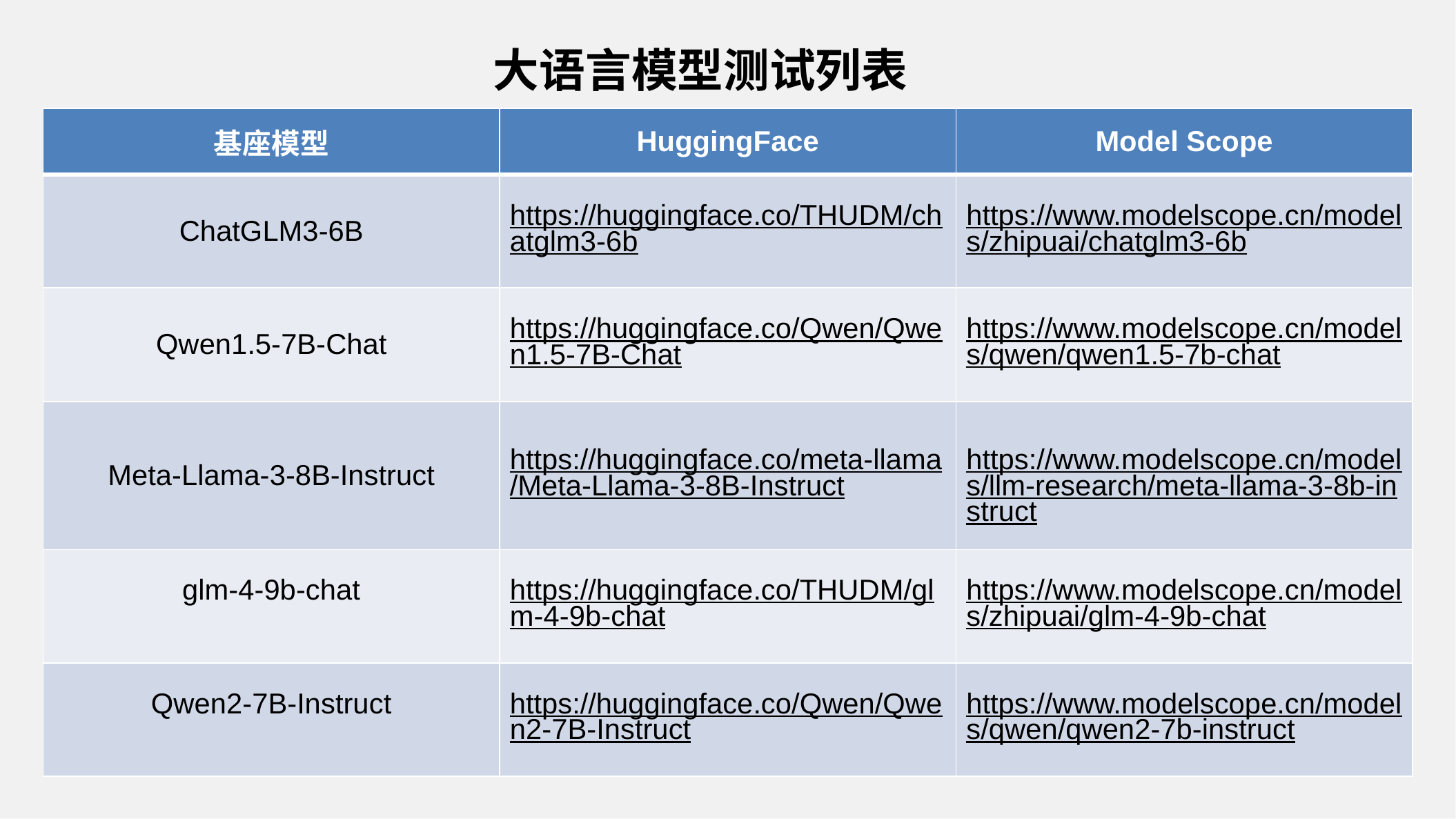

大语言模型测试列表
| 基座模型 | HuggingFace | Model Scope |
| --- | --- | --- |
| ChatGLM3-6B | https://huggingface.co/THUDM/chatglm3-6b | https://www.modelscope.cn/models/zhipuai/chatglm3-6b |
| Qwen1.5-7B-Chat | https://huggingface.co/Qwen/Qwen1.5-7B-Chat | https://www.modelscope.cn/models/qwen/qwen1.5-7b-chat |
| Meta-Llama-3-8B-Instruct | https://huggingface.co/meta-llama/Meta-Llama-3-8B-Instruct | https://www.modelscope.cn/models/llm-research/meta-llama-3-8b-instruct |
| glm-4-9b-chat | https://huggingface.co/THUDM/glm-4-9b-chat | https://www.modelscope.cn/models/zhipuai/glm-4-9b-chat |
| Qwen2-7B-Instruct | https://huggingface.co/Qwen/Qwen2-7B-Instruct | https://www.modelscope.cn/models/qwen/qwen2-7b-instruct |